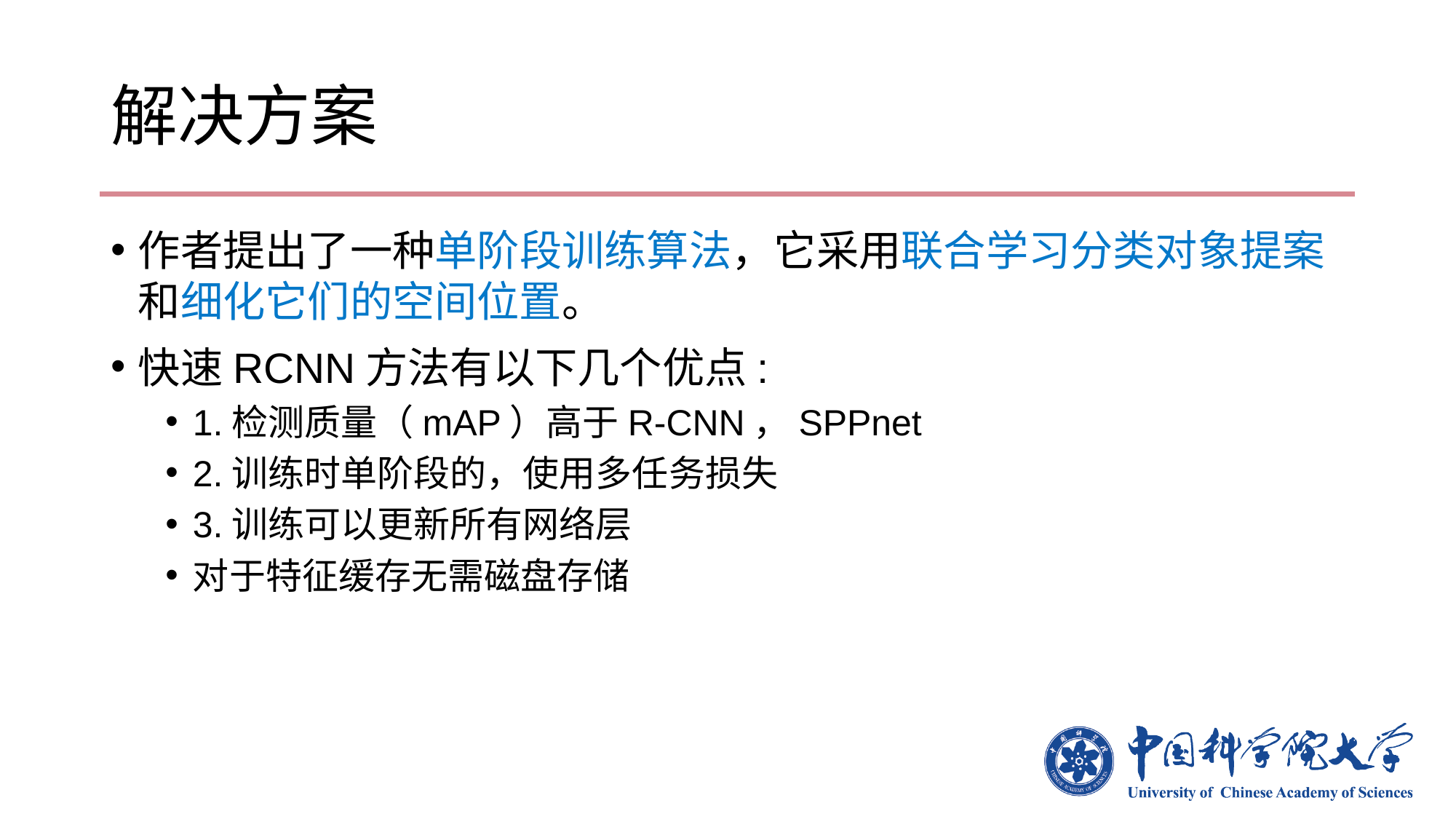

# 解决方案
作者提出了一种单阶段训练算法，它采用联合学习分类对象提案和细化它们的空间位置。
快速RCNN方法有以下几个优点:
1.检测质量（mAP）高于R-CNN，SPPnet
2.训练时单阶段的，使用多任务损失
3.训练可以更新所有网络层
对于特征缓存无需磁盘存储